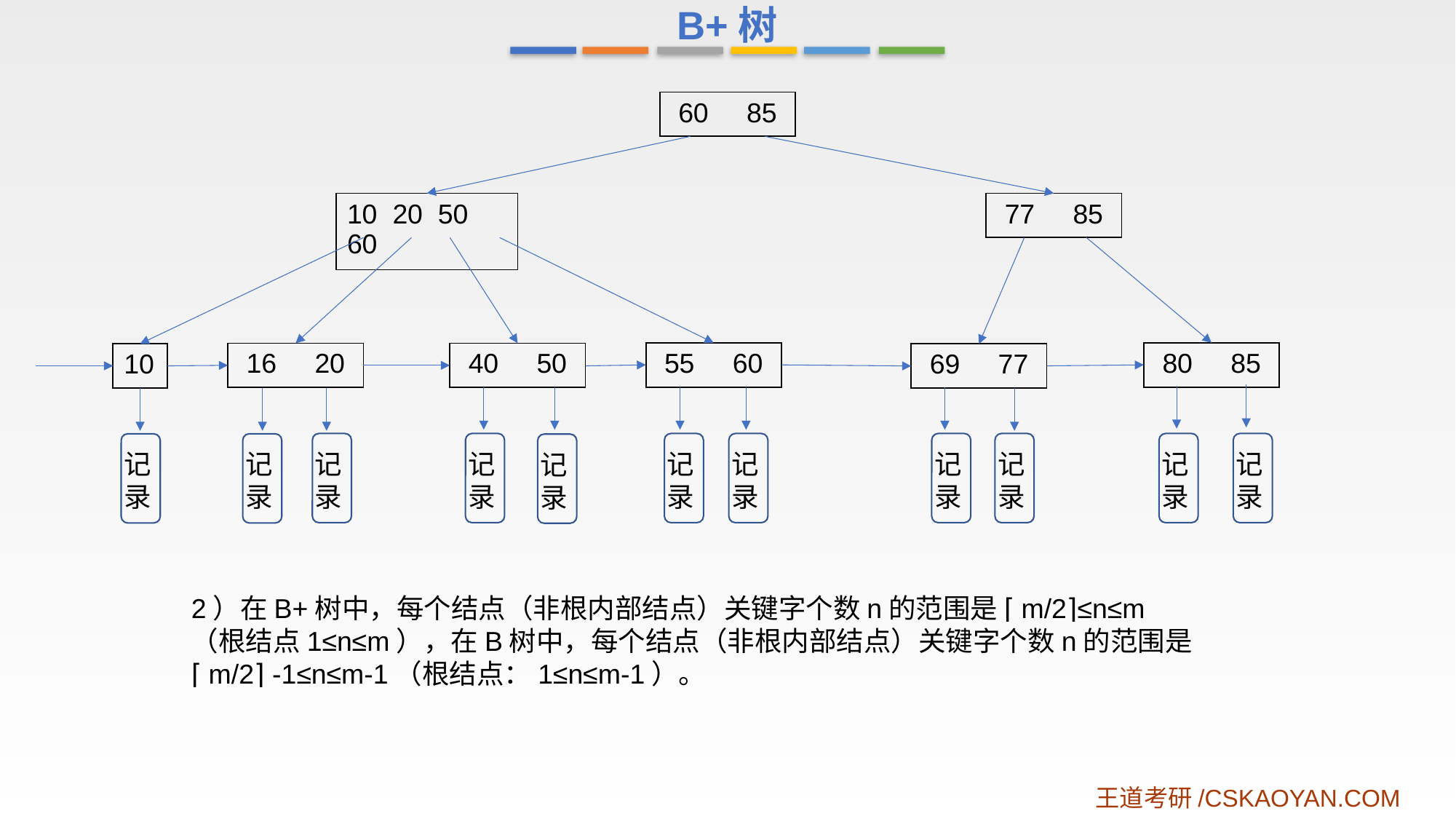

B+树

| 60 85 |
| --- |
| 10 20 50 60 |
| --- |
| 77 85 |
| --- |
| 55 60 |
| --- |
| 80 85 |
| --- |
| 16 20 |
| --- |
| 40 50 |
| --- |
| 10 |
| --- |
| 69 77 |
| --- |

记录
记录
记录
记录
记录
记录
记录
记录
记录
记录
记录
2）在B+树中，每个结点（非根内部结点）关键字个数n的范围是 ⌈m/2⌉≤n≤m（根结点1≤n≤m），在B树中，每个结点（非根内部结点）关键字个数n的范围是⌈m/2⌉ -1≤n≤m-1（根结点：1≤n≤m-1）。
王道考研/CSKAOYAN.COM